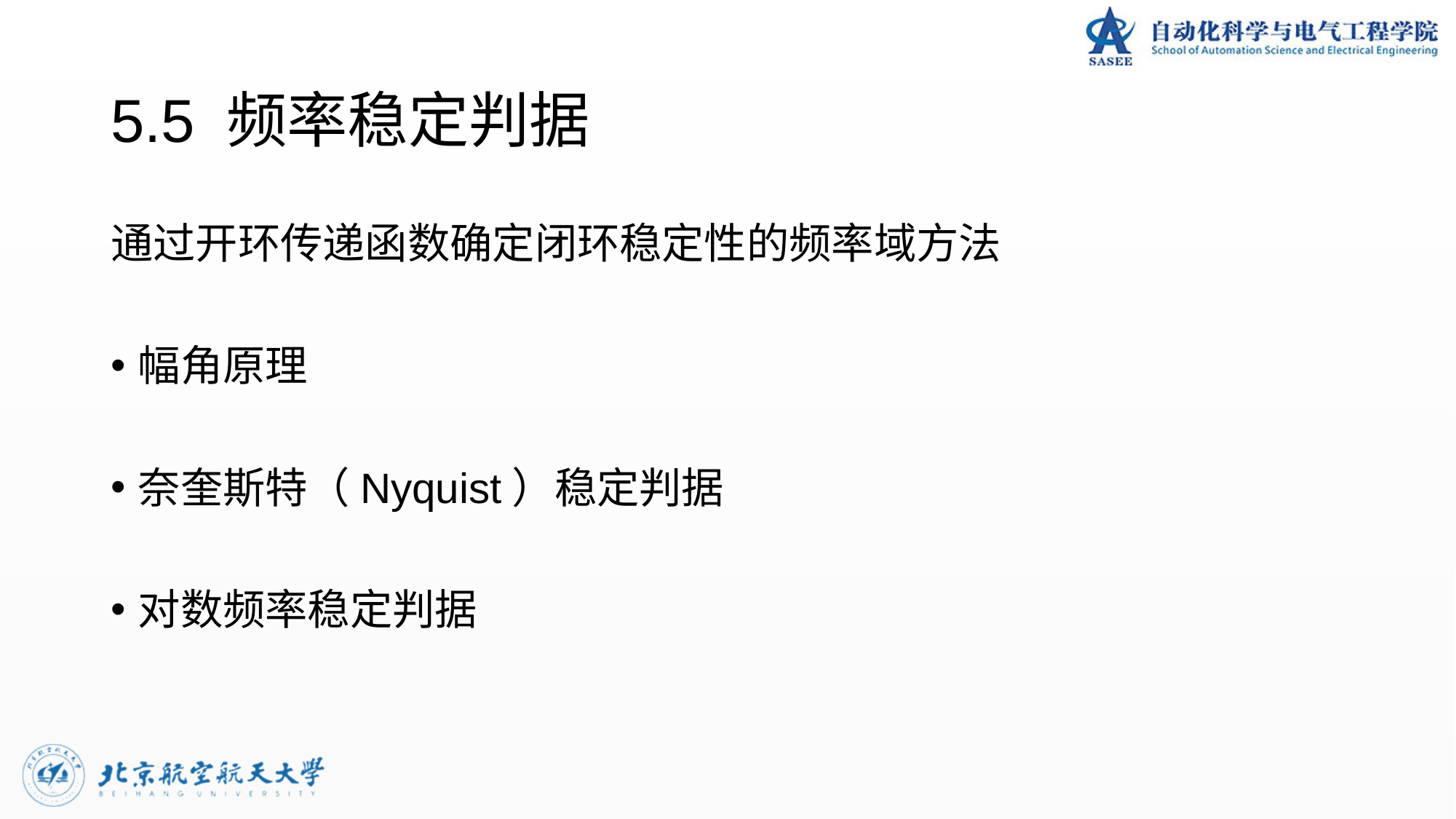

# 5.5 频率稳定判据
通过开环传递函数确定闭环稳定性的频率域方法

幅角原理

奈奎斯特（Nyquist）稳定判据

对数频率稳定判据